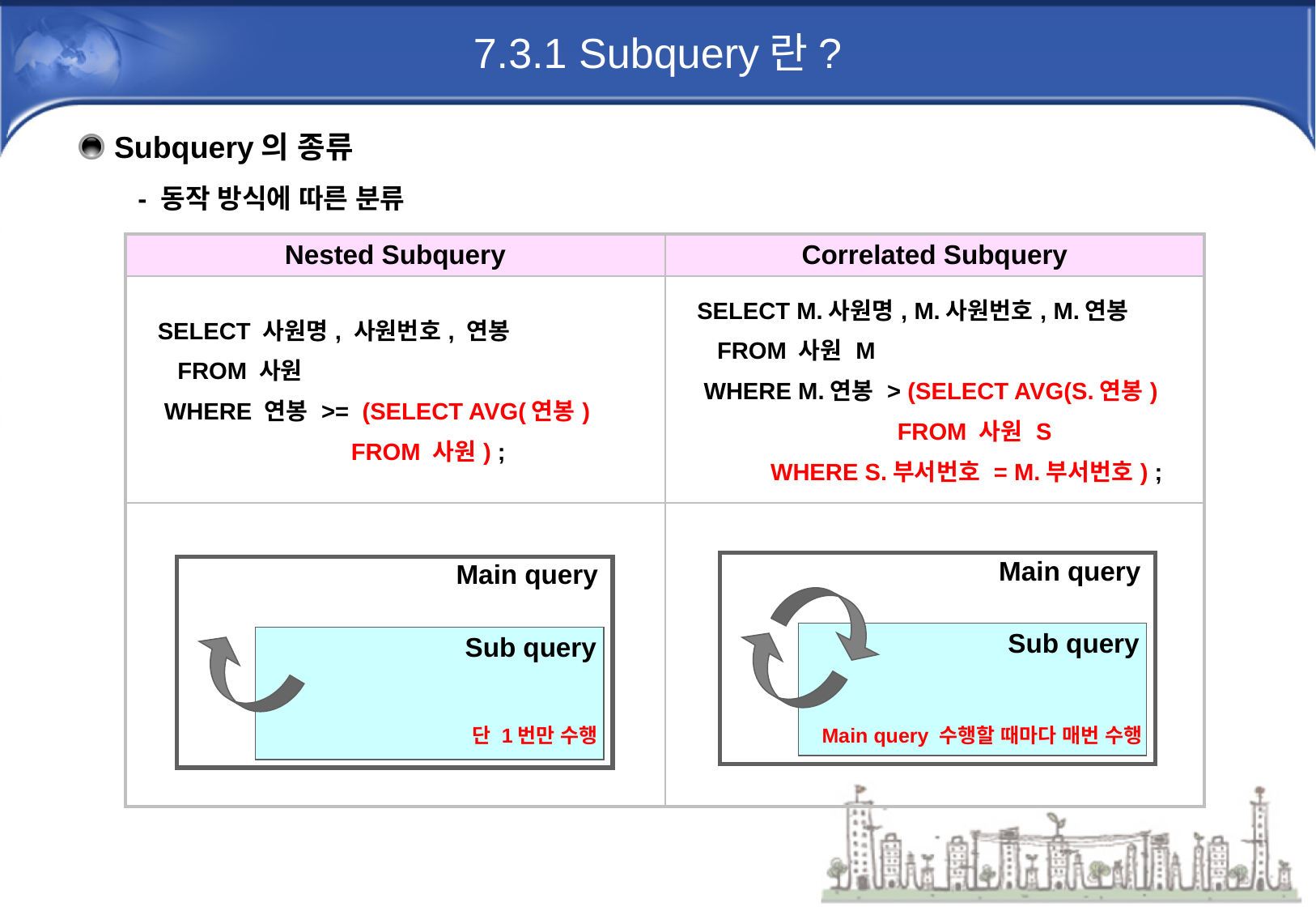

# 7.3.1 Subquery란?
Subquery의 종류
- 동작 방식에 따른 분류

| Nested Subquery | Correlated Subquery |
| --- | --- |
| SELECT 사원명, 사원번호, 연봉 FROM 사원 WHERE 연봉 >= (SELECT AVG(연봉) FROM 사원) ; | SELECT M.사원명, M.사원번호, M.연봉 FROM 사원 M WHERE M.연봉 > (SELECT AVG(S.연봉) FROM 사원 S WHERE S.부서번호 = M.부서번호) ; |
|  |  |
Main query

Sub query

Main query

Sub query

단 1번만 수행
Main query 수행할 때마다 매번 수행